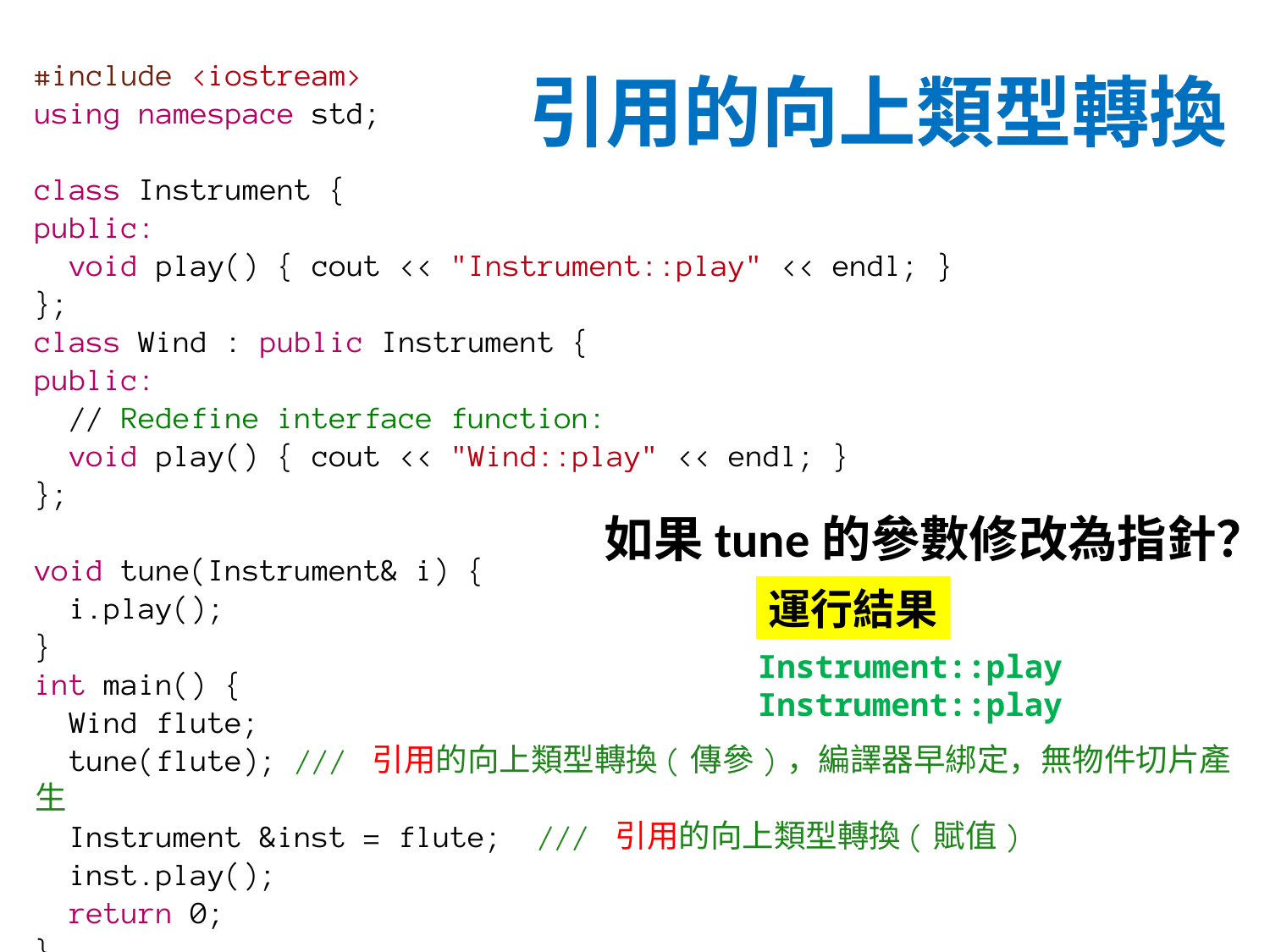

# 引用的向上類型轉換
#include <iostream>
using namespace std;

class Instrument {
public:
  void play() { cout << "Instrument::play" << endl; }
};
class Wind : public Instrument {
public:
  // Redefine interface function:
  void play() { cout << "Wind::play" << endl; }
};

void tune(Instrument& i) {
  i.play();
}
int main() {
  Wind flute;
  tune(flute); /// 引用的向上類型轉換(傳參)，編譯器早綁定，無物件切片產生
  Instrument &inst = flute;  /// 引用的向上類型轉換(賦值)
  inst.play();
  return 0;
}
如果tune的參數修改為指針？
運行結果
Instrument::play
Instrument::play